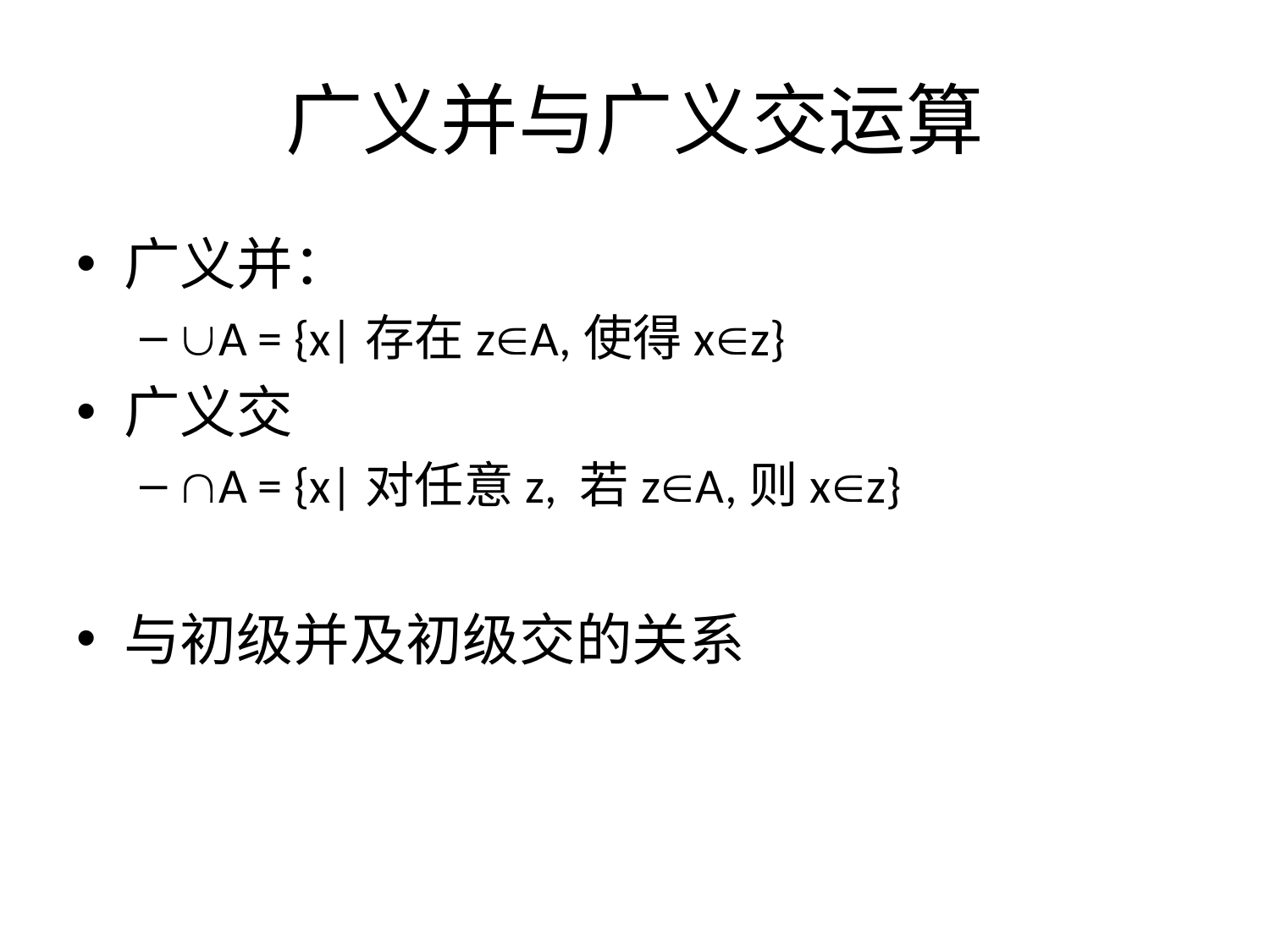

# 广义并与广义交运算
广义并：
∪A = {x|存在z∈A,使得x∈z}
广义交
∩A = {x|对任意z, 若z∈A,则x∈z}

与初级并及初级交的关系